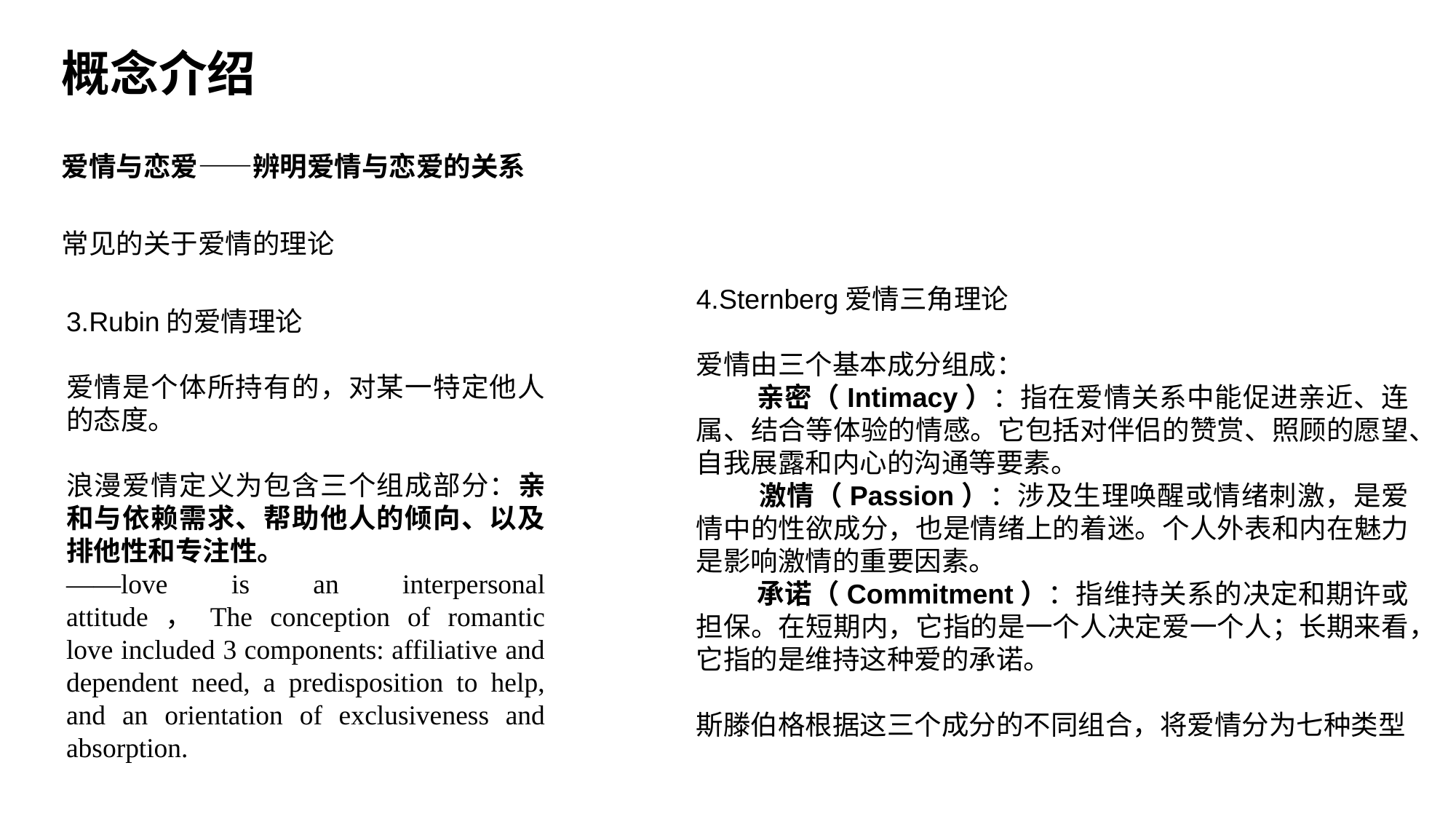

概念介绍
爱情与恋爱——辨明爱情与恋爱的关系

常见的关于爱情的理论
4.Sternberg爱情三角理论

爱情由三个基本成分组成：
        亲密（Intimacy）：指在爱情关系中能促进亲近、连属、结合等体验的情感。它包括对伴侣的赞赏、照顾的愿望、自我展露和内心的沟通等要素。
        激情（Passion）：涉及生理唤醒或情绪刺激，是爱情中的性欲成分，也是情绪上的着迷。个人外表和内在魅力是影响激情的重要因素。
        承诺（Commitment）：指维持关系的决定和期许或担保。在短期内，它指的是一个人决定爱一个人；长期来看，它指的是维持这种爱的承诺。

斯滕伯格根据这三个成分的不同组合，将爱情分为七种类型
3.Rubin的爱情理论

爱情是个体所持有的，对某一特定他人的态度。

浪漫爱情定义为包含三个组成部分：亲和与依赖需求、帮助他人的倾向、以及排他性和专注性。
——love is an interpersonal attitude，The conception of romantic love included 3 components: affiliative and dependent need, a predisposition to help, and an orientation of exclusiveness and absorption.